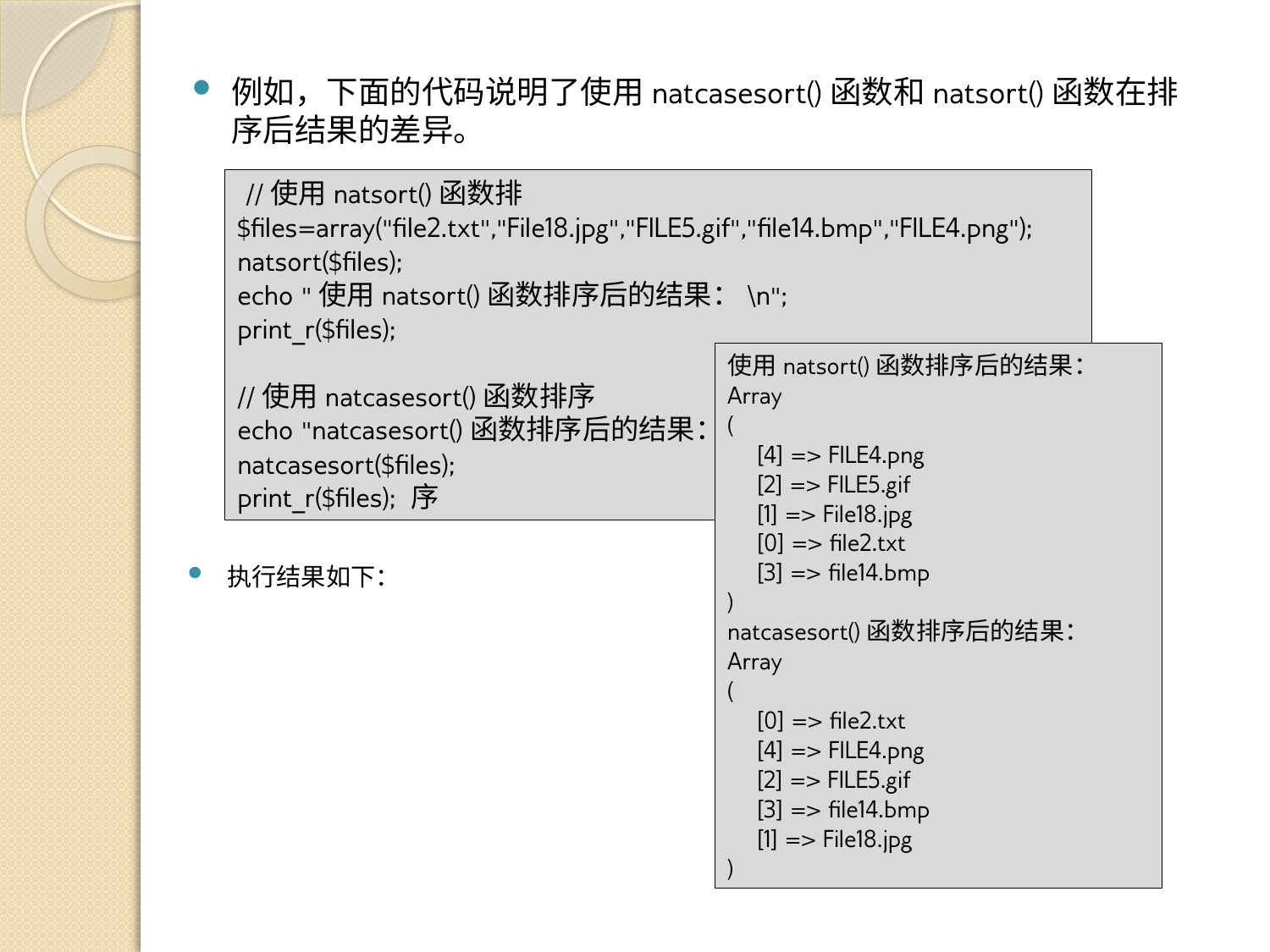

例如，下面的代码说明了使用natcasesort()函数和natsort()函数在排序后结果的差异。
 //使用natsort()函数排
$files=array("file2.txt","File18.jpg","FILE5.gif","file14.bmp","FILE4.png");
natsort($files);
echo "使用natsort()函数排序后的结果：\n";
print_r($files);

//使用natcasesort()函数排序
echo "natcasesort()函数排序后的结果：\n";
natcasesort($files);
print_r($files); 序
使用natsort()函数排序后的结果：
Array
(
    [4] => FILE4.png
    [2] => FILE5.gif
    [1] => File18.jpg
    [0] => file2.txt
    [3] => file14.bmp
)
natcasesort()函数排序后的结果：
Array
(
    [0] => file2.txt
    [4] => FILE4.png
    [2] => FILE5.gif
    [3] => file14.bmp
    [1] => File18.jpg
)
执行结果如下：